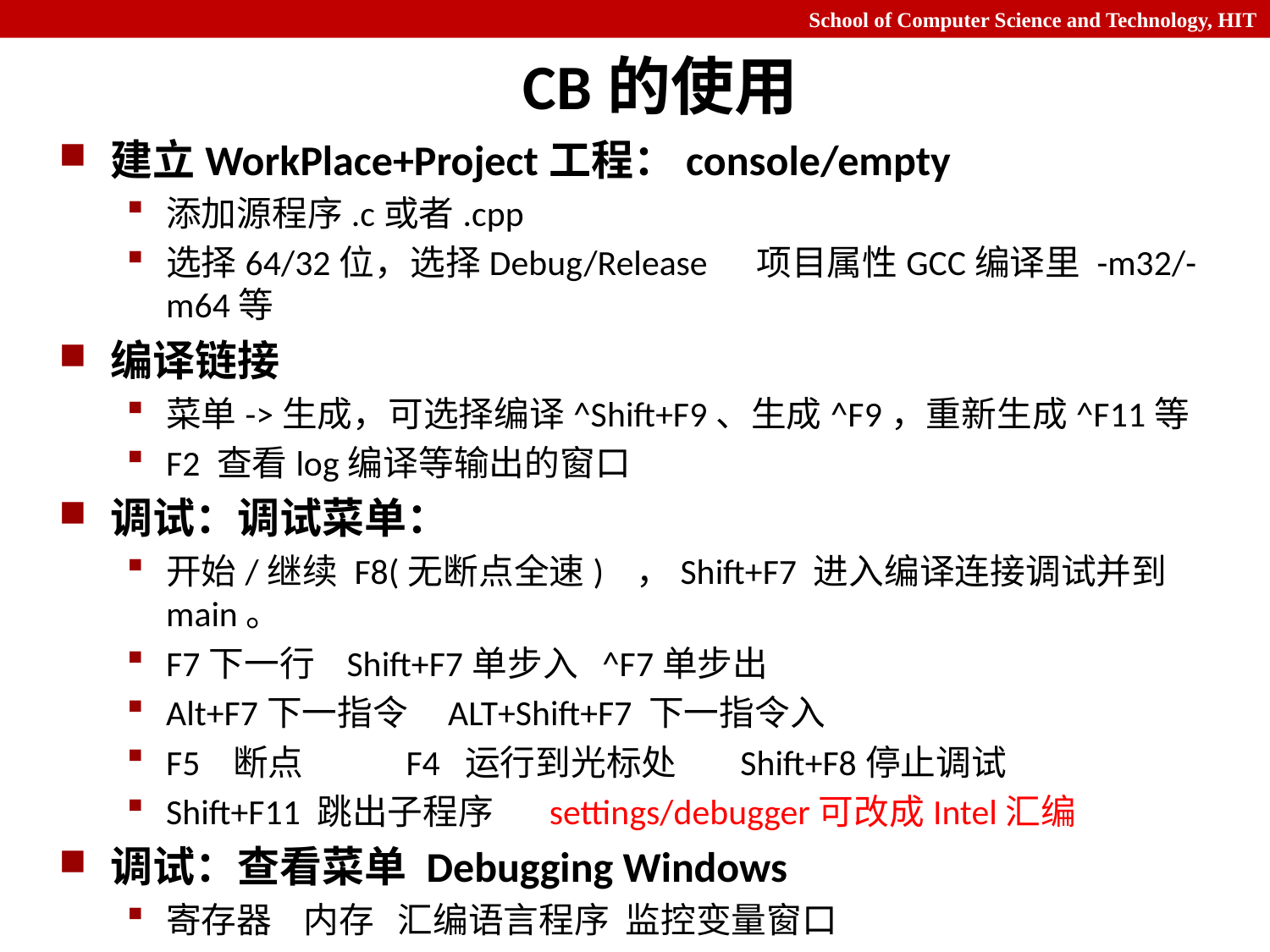

# CB的使用
建立WorkPlace+Project工程：console/empty
添加源程序.c或者.cpp
选择64/32位，选择Debug/Release     项目属性GCC编译里 -m32/-m64等
编译链接
菜单->生成，可选择编译^Shift+F9、生成^F9，重新生成^F11等
F2 查看log编译等输出的窗口
调试：调试菜单：
开始/继续 F8(无断点全速)   ，Shift+F7 进入编译连接调试并到main。
F7下一行   Shift+F7单步入  ^F7单步出
Alt+F7下一指令    ALT+Shift+F7 下一指令入
F5   断点            F4  运行到光标处       Shift+F8停止调试
Shift+F11 跳出子程序      settings/debugger可改成Intel汇编
调试：查看菜单 Debugging Windows
寄存器    内存   汇编语言程序  监控变量窗口
汇编语言是Linux的AT&T汇编